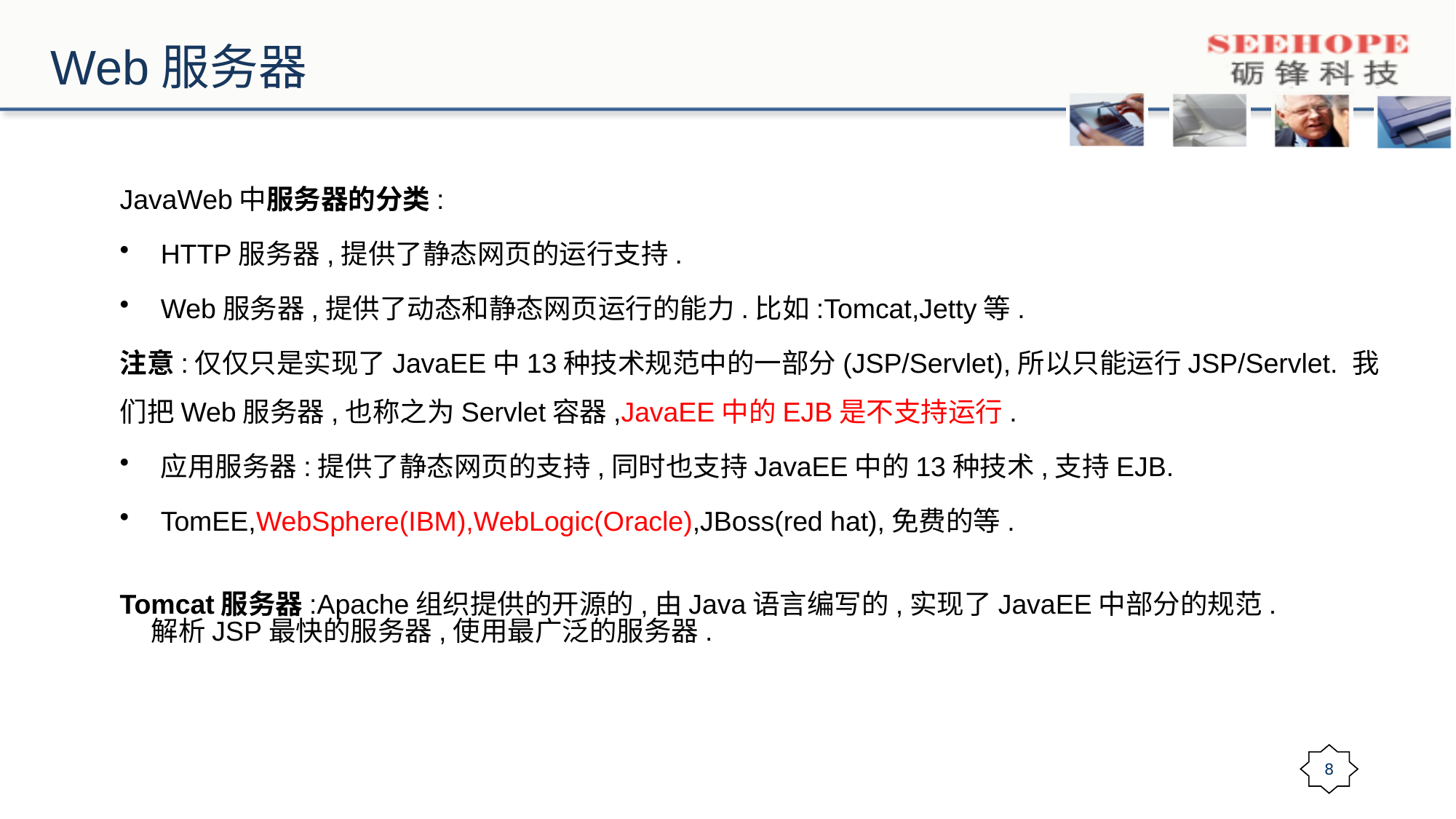

# Web服务器
JavaWeb中服务器的分类:
HTTP服务器,提供了静态网页的运行支持.
Web服务器,提供了动态和静态网页运行的能力.比如:Tomcat,Jetty等.
注意:仅仅只是实现了JavaEE中13种技术规范中的一部分(JSP/Servlet),所以只能运行JSP/Servlet. 我们把Web服务器,也称之为Servlet容器,JavaEE中的EJB是不支持运行.
应用服务器:提供了静态网页的支持,同时也支持JavaEE中的13种技术,支持EJB.
TomEE,WebSphere(IBM),WebLogic(Oracle),JBoss(red hat),免费的等.

Tomcat服务器:Apache组织提供的开源的,由Java语言编写的,实现了JavaEE中部分的规范.
    解析JSP最快的服务器,使用最广泛的服务器.